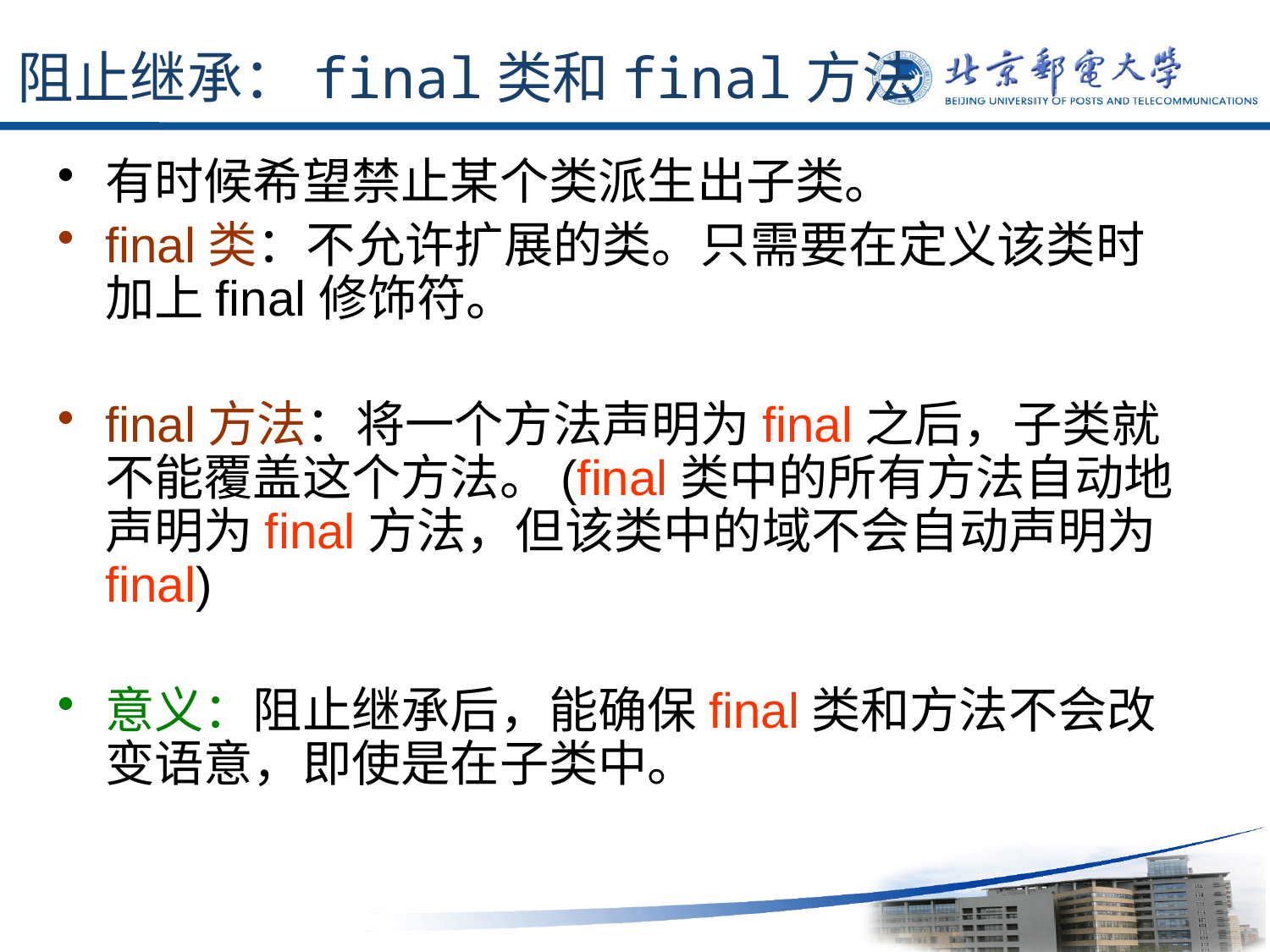

# 阻止继承：final类和final方法
有时候希望禁止某个类派生出子类。
final类：不允许扩展的类。只需要在定义该类时加上final修饰符。

final方法：将一个方法声明为final之后，子类就不能覆盖这个方法。(final类中的所有方法自动地声明为final方法，但该类中的域不会自动声明为final)

意义：阻止继承后，能确保final类和方法不会改变语意，即使是在子类中。